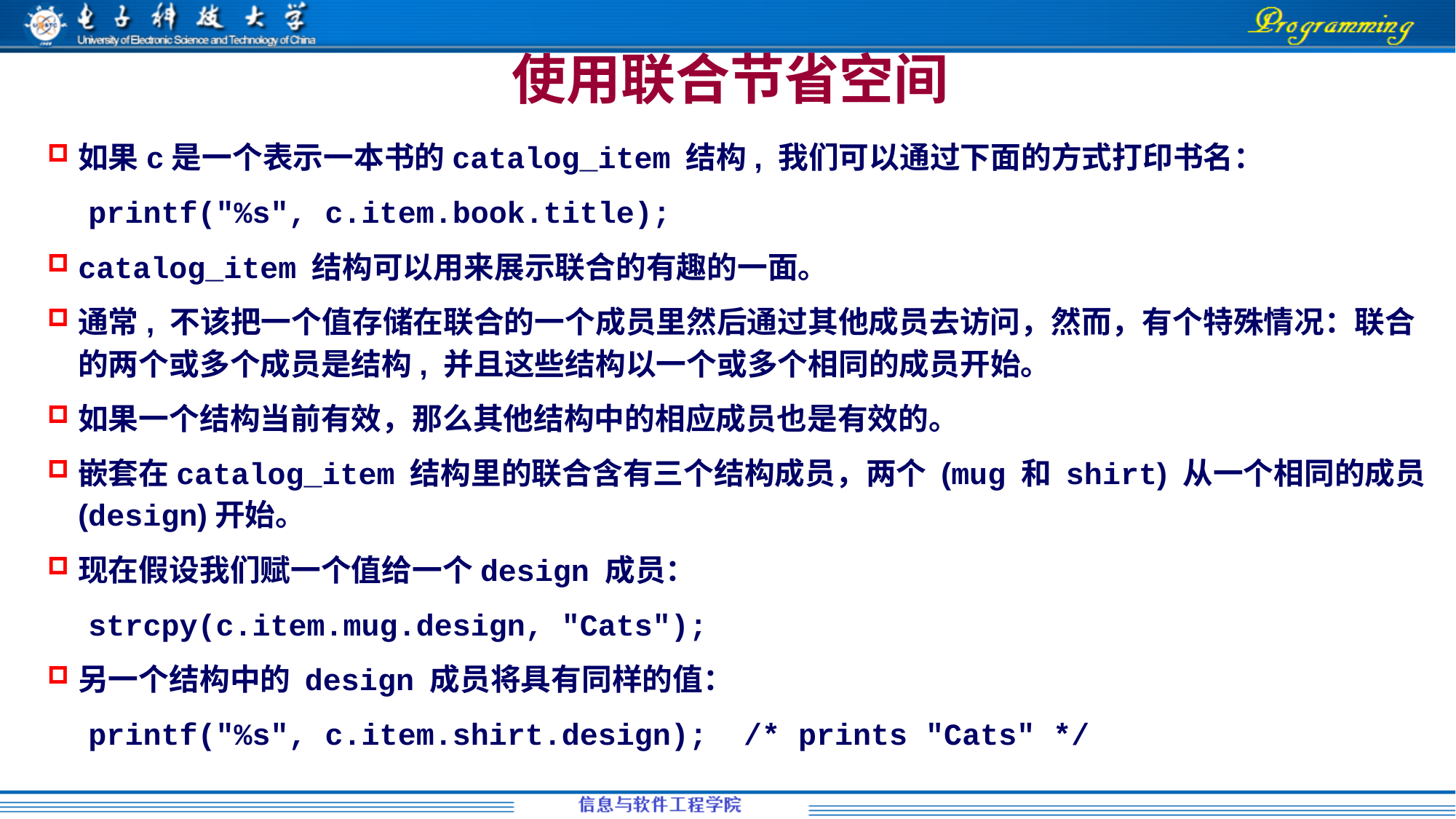

使用联合节省空间
如果c是一个表示一本书的catalog_item 结构, 我们可以通过下面的方式打印书名：
printf("%s", c.item.book.title);
catalog_item 结构可以用来展示联合的有趣的一面。
通常, 不该把一个值存储在联合的一个成员里然后通过其他成员去访问，然而，有个特殊情况：联合的两个或多个成员是结构, 并且这些结构以一个或多个相同的成员开始。
如果一个结构当前有效，那么其他结构中的相应成员也是有效的。
嵌套在catalog_item 结构里的联合含有三个结构成员，两个 (mug 和 shirt) 从一个相同的成员 (design)开始。
现在假设我们赋一个值给一个design 成员：
strcpy(c.item.mug.design, "Cats");
另一个结构中的 design 成员将具有同样的值：
printf("%s", c.item.shirt.design);  /* prints "Cats" */